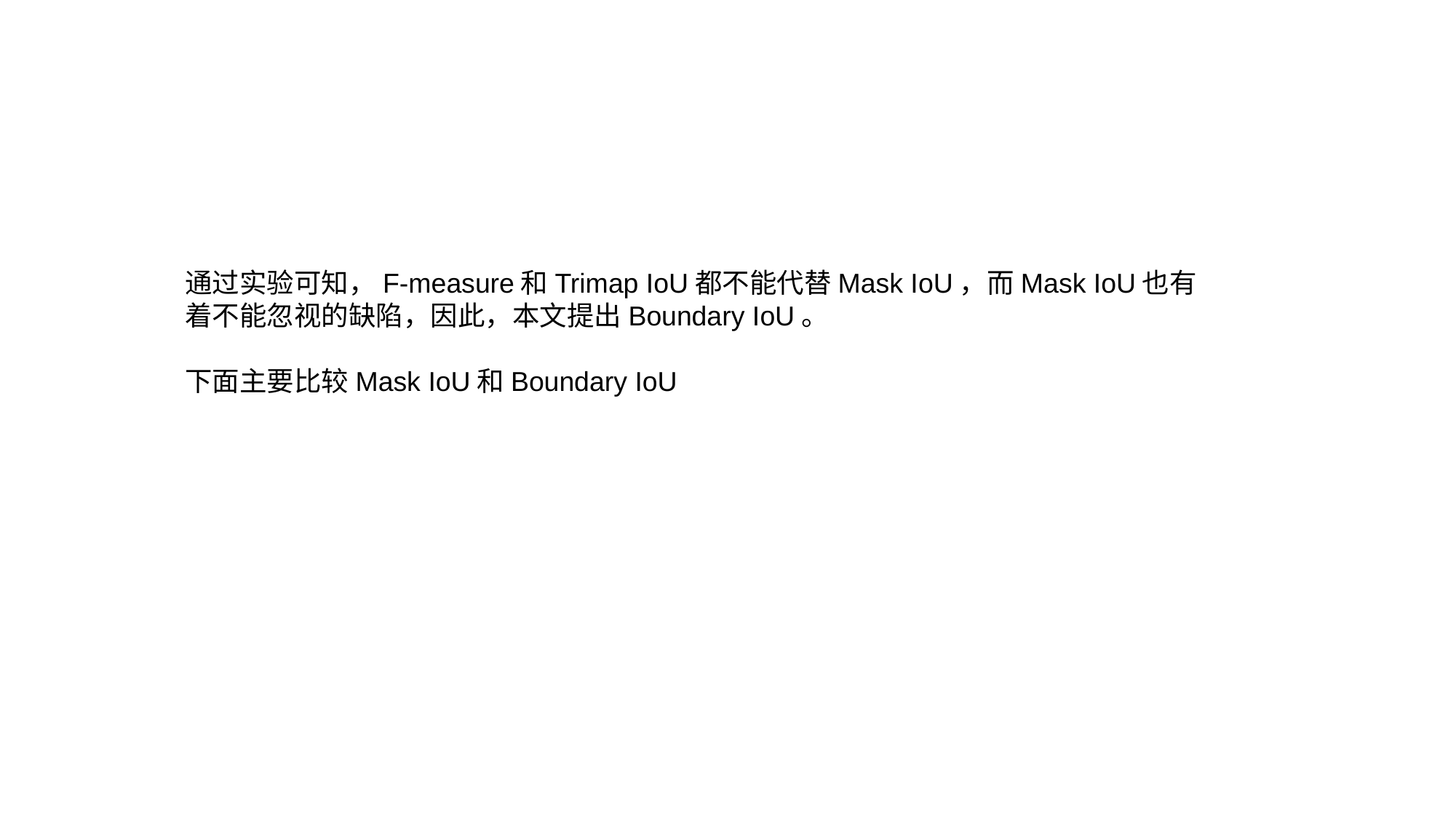

通过实验可知，F-measure和Trimap IoU都不能代替Mask IoU，而Mask IoU也有着不能忽视的缺陷，因此，本文提出Boundary IoU。

下面主要比较Mask IoU和Boundary IoU